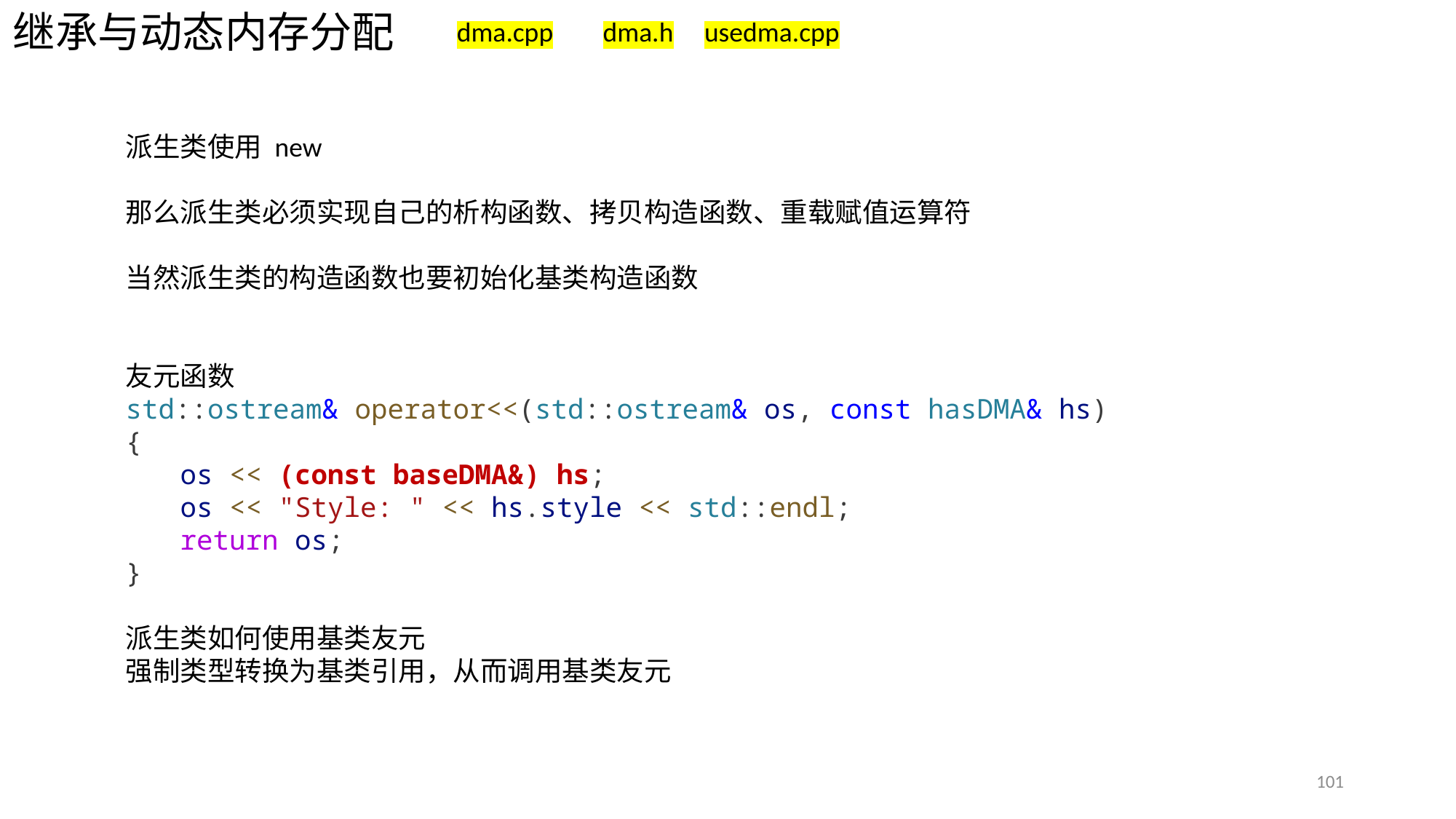

继承与动态内存分配
dma.cpp        dma.h     usedma.cpp
派生类使用 new

那么派生类必须实现自己的析构函数、拷贝构造函数、重载赋值运算符

当然派生类的构造函数也要初始化基类构造函数

友元函数
std::ostream& operator<<(std::ostream& os, const hasDMA& hs)
{
os << (const baseDMA&) hs;
os << "Style: " << hs.style << std::endl;
return os;
}

派生类如何使用基类友元
强制类型转换为基类引用，从而调用基类友元
101